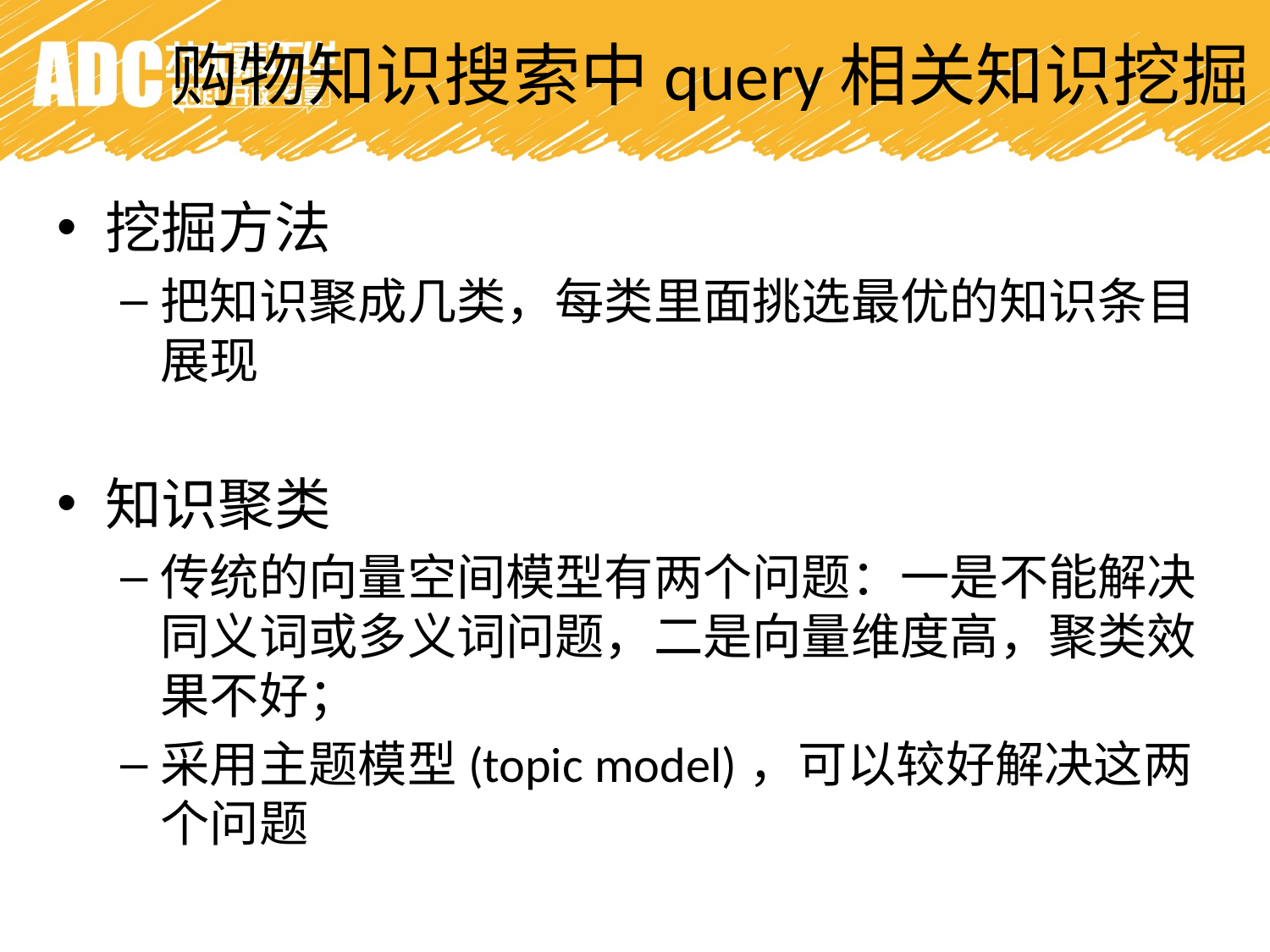

购物知识搜索中query相关知识挖掘
挖掘方法
把知识聚成几类，每类里面挑选最优的知识条目展现

知识聚类
传统的向量空间模型有两个问题：一是不能解决同义词或多义词问题，二是向量维度高，聚类效果不好；
采用主题模型(topic model)，可以较好解决这两个问题